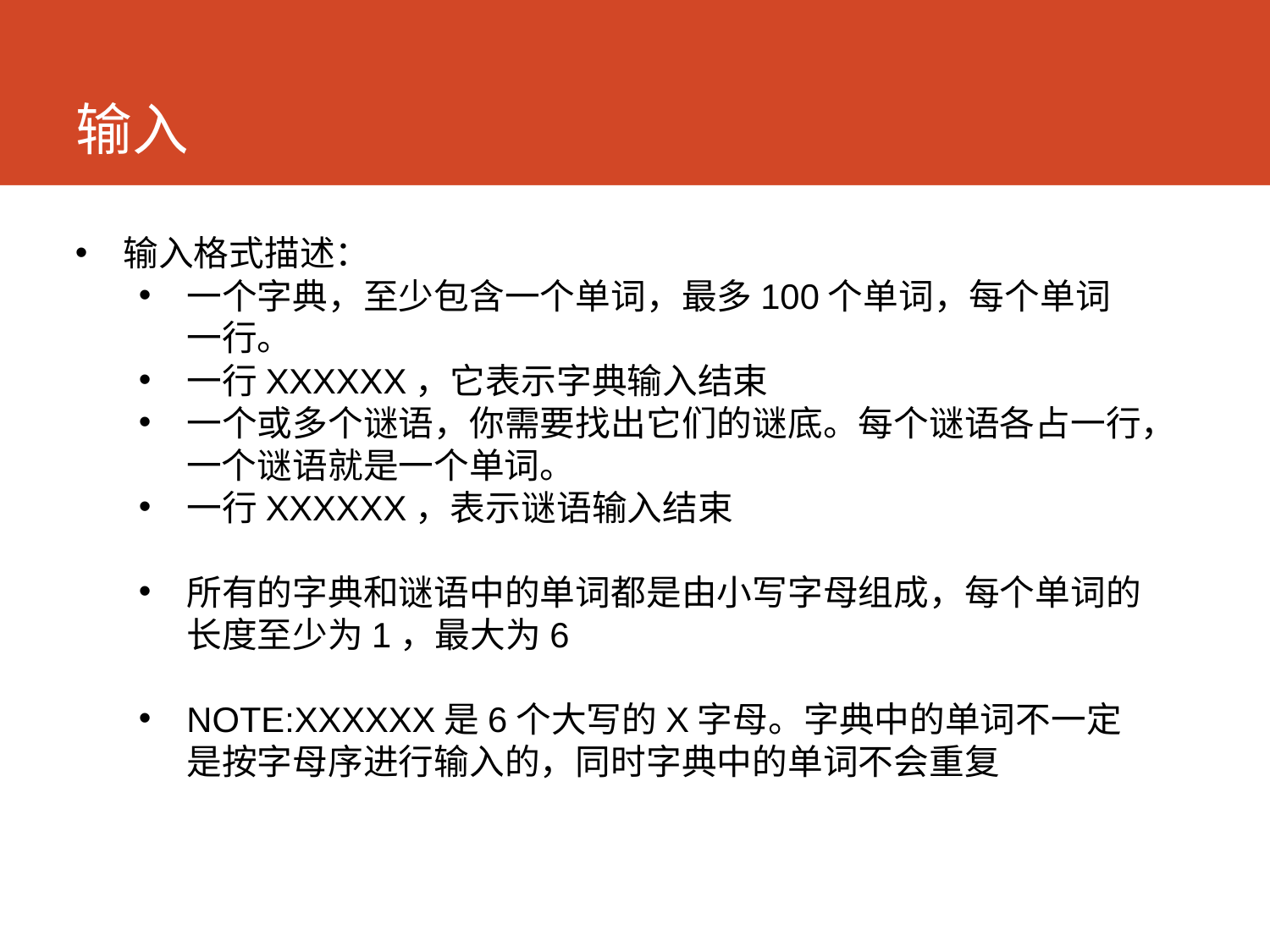

# 输入
输入格式描述：
一个字典，至少包含一个单词，最多100个单词，每个单词一行。
一行XXXXXX，它表示字典输入结束
一个或多个谜语，你需要找出它们的谜底。每个谜语各占一行，
     一个谜语就是一个单词。
一行XXXXXX，表示谜语输入结束

所有的字典和谜语中的单词都是由小写字母组成，每个单词的长度至少为1，最大为6

NOTE:XXXXXX是6个大写的X字母。字典中的单词不一定是按字母序进行输入的，同时字典中的单词不会重复